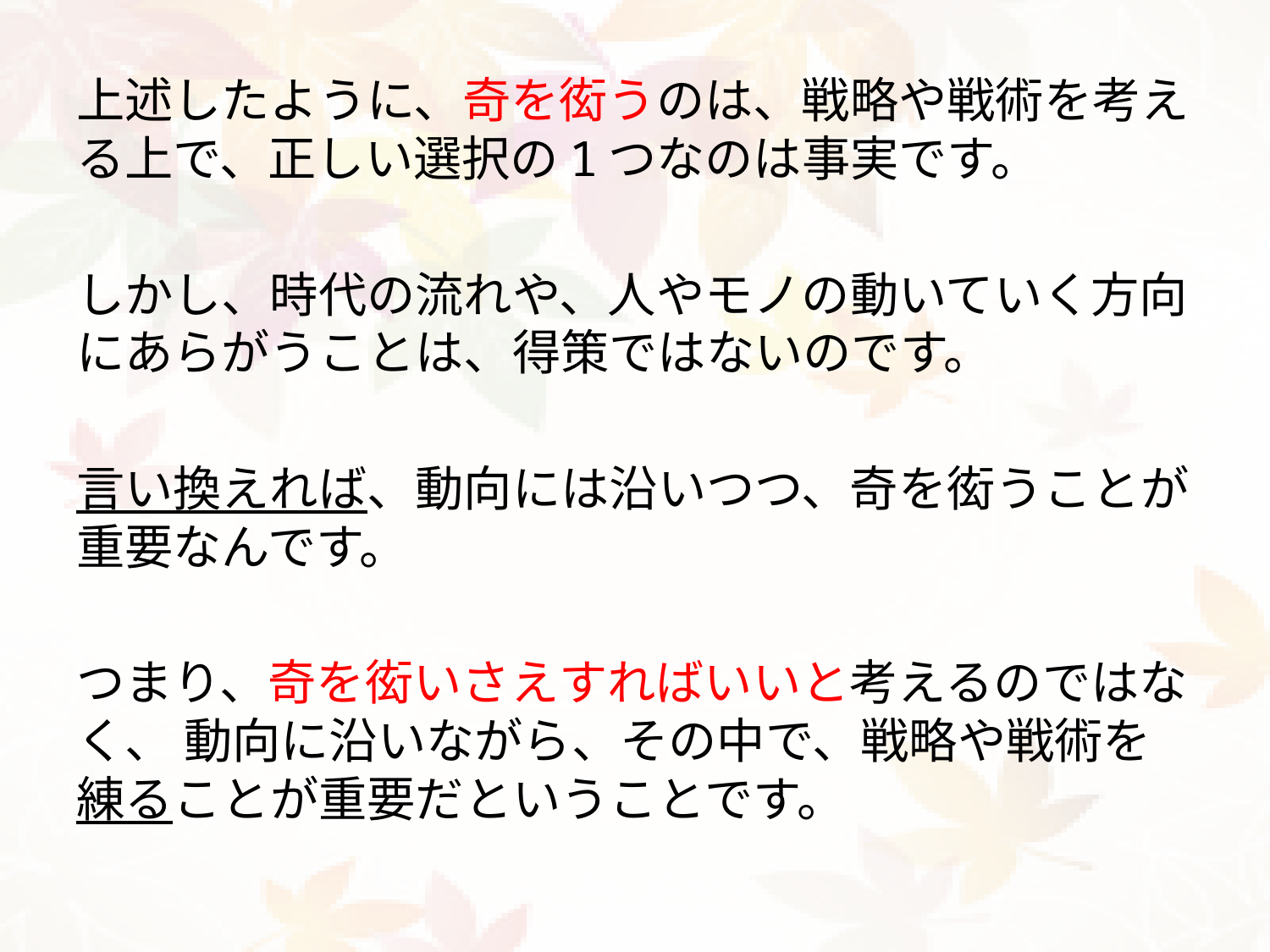

上述したように、奇を衒うのは、戦略や戦術を考える上で、正しい選択の1つなのは事実です。

しかし、時代の流れや、人やモノの動いていく方向にあらがうことは、得策ではないのです。

言い換えれば、動向には沿いつつ、奇を衒うことが重要なんです。

つまり、奇を衒いさえすればいいと考えるのではなく、 動向に沿いながら、その中で、戦略や戦術を練ることが重要だということです。